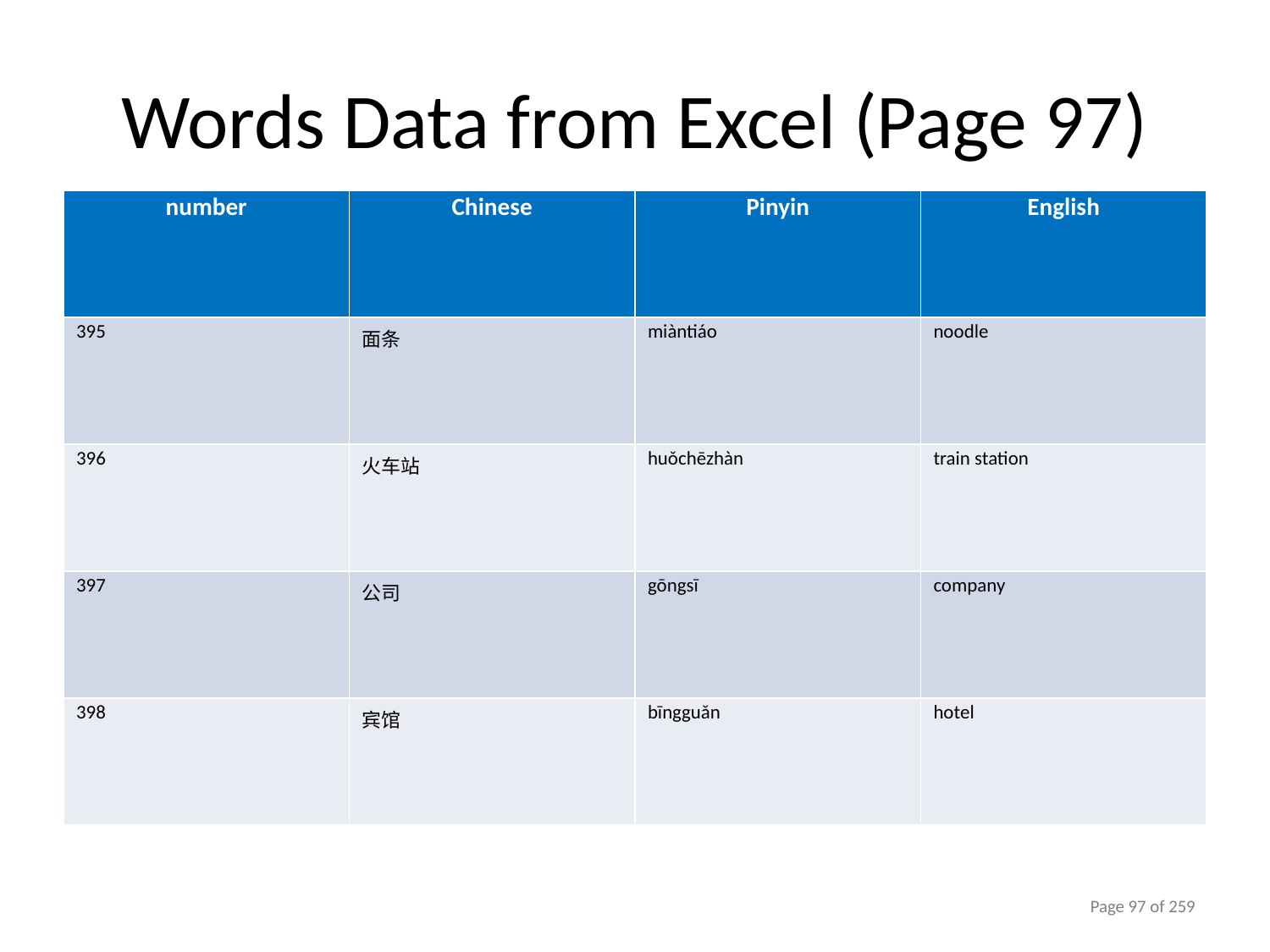

# Words Data from Excel (Page 97)
| number | Chinese | Pinyin | English |
| --- | --- | --- | --- |
| 395 | 面条 | miàntiáo | noodle |
| 396 | 火车站 | huǒchēzhàn | train station |
| 397 | 公司 | gōngsī | company |
| 398 | 宾馆 | bīngguǎn | hotel |

Page 97 of 259